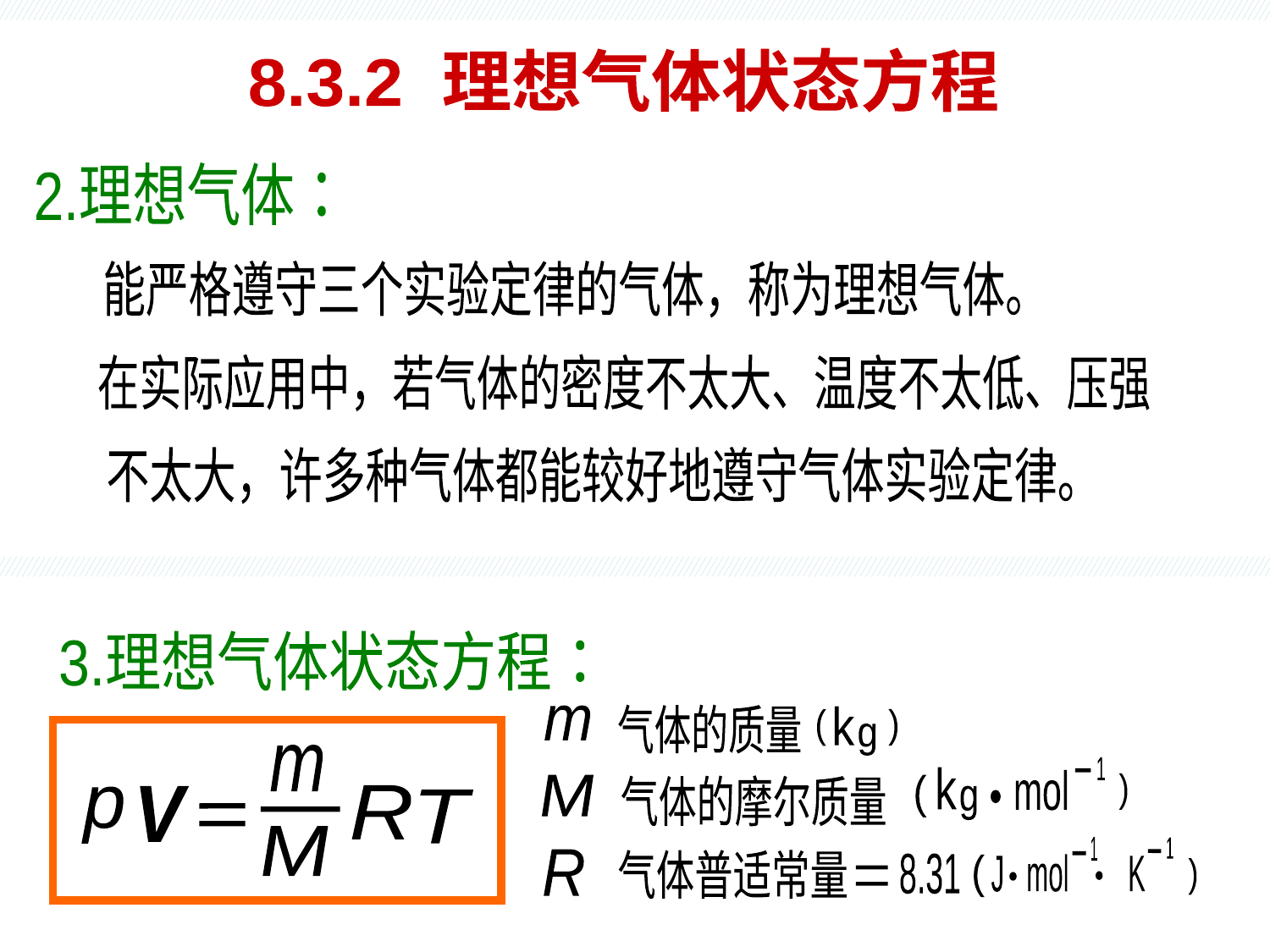

理想气体
8.3.2  理想气体状态方程
2.理想气体：
能严格遵守三个实验定律的气体，称为理想气体。
在实际应用中，若气体的密度不太大、温度不太低、压强
不太大，许多种气体都能较好地遵守气体实验定律。

3.理想气体状态方程：
气体的质量
m
k
g
)
(
1
k
g
mol

)
M
(
气体的摩尔质量

1
1
R
气体普适常量

8.31
J   mol        K
(

)

m
R
V
p

T

M